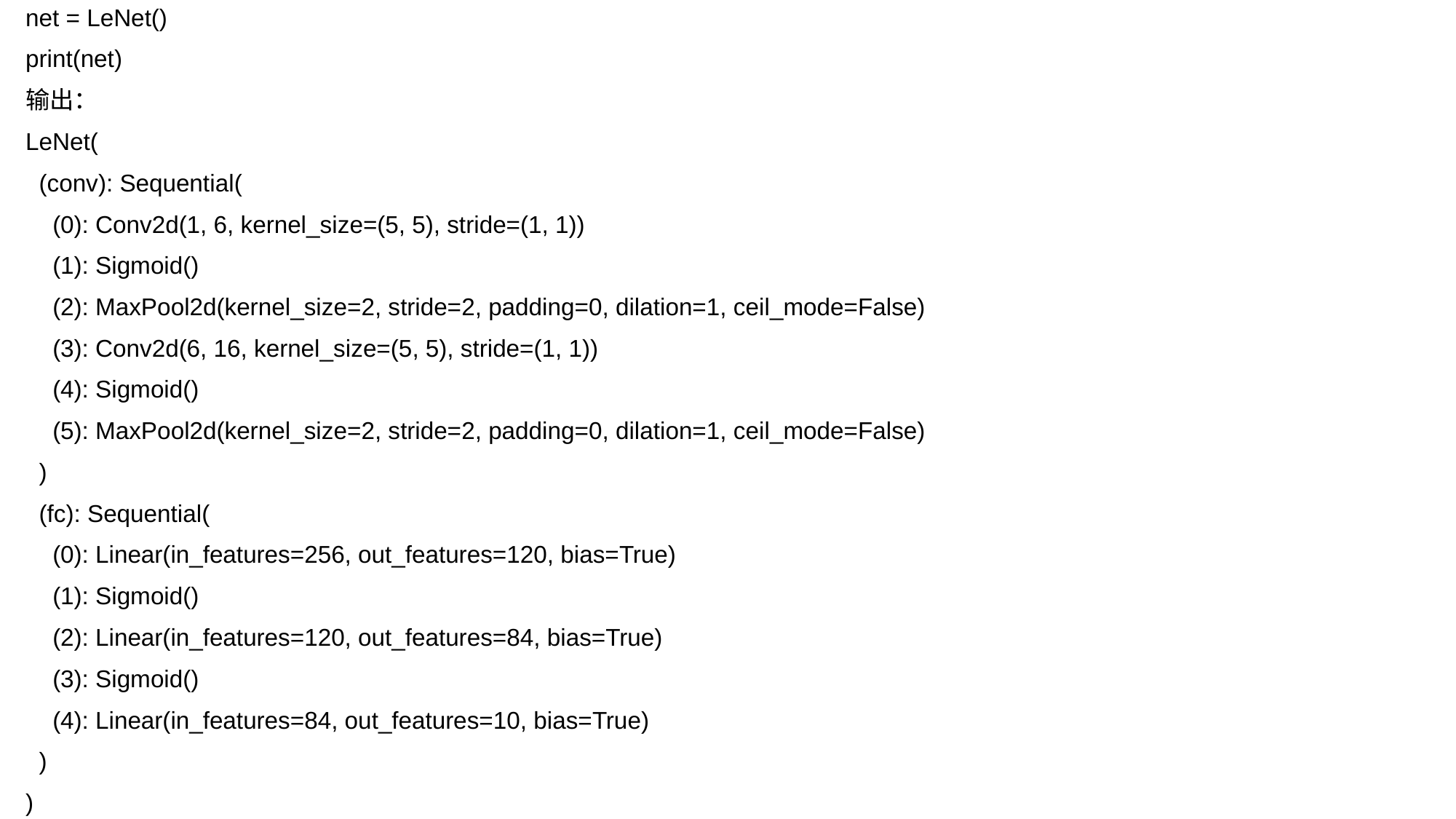

net = LeNet()
print(net)
输出：
LeNet(
  (conv): Sequential(
    (0): Conv2d(1, 6, kernel_size=(5, 5), stride=(1, 1))
    (1): Sigmoid()
    (2): MaxPool2d(kernel_size=2, stride=2, padding=0, dilation=1, ceil_mode=False)
    (3): Conv2d(6, 16, kernel_size=(5, 5), stride=(1, 1))
    (4): Sigmoid()
    (5): MaxPool2d(kernel_size=2, stride=2, padding=0, dilation=1, ceil_mode=False)
  )
  (fc): Sequential(
    (0): Linear(in_features=256, out_features=120, bias=True)
    (1): Sigmoid()
    (2): Linear(in_features=120, out_features=84, bias=True)
    (3): Sigmoid()
    (4): Linear(in_features=84, out_features=10, bias=True)
  )
)